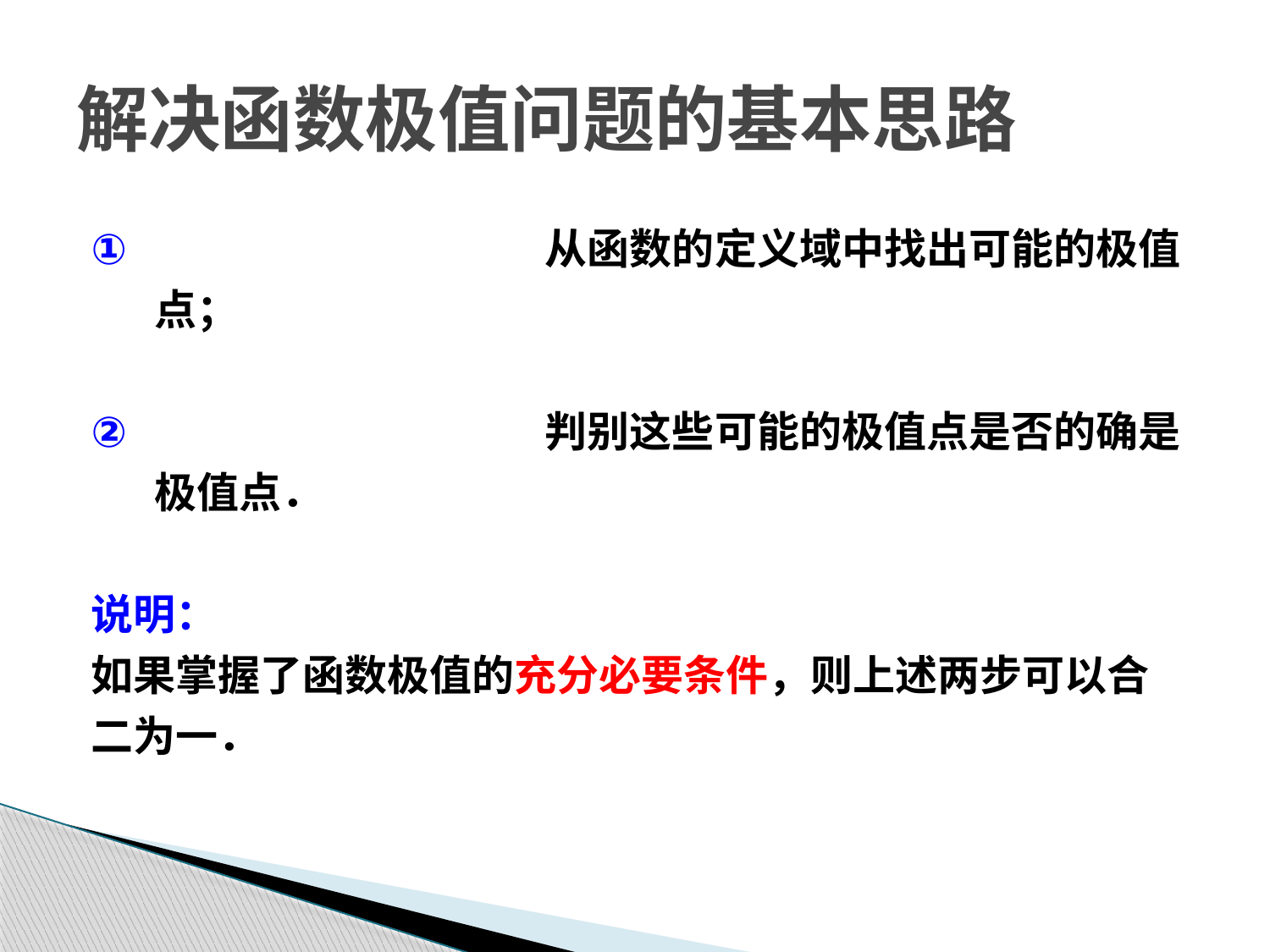

# 解决函数极值问题的基本思路

根据极值的必要条件 从函数的定义域中找出可能的极值点；

根据极值的充分条件 判别这些可能的极值点是否的确是极值点．

说明：
如果掌握了函数极值的充分必要条件，则上述两步可以合
二为一．